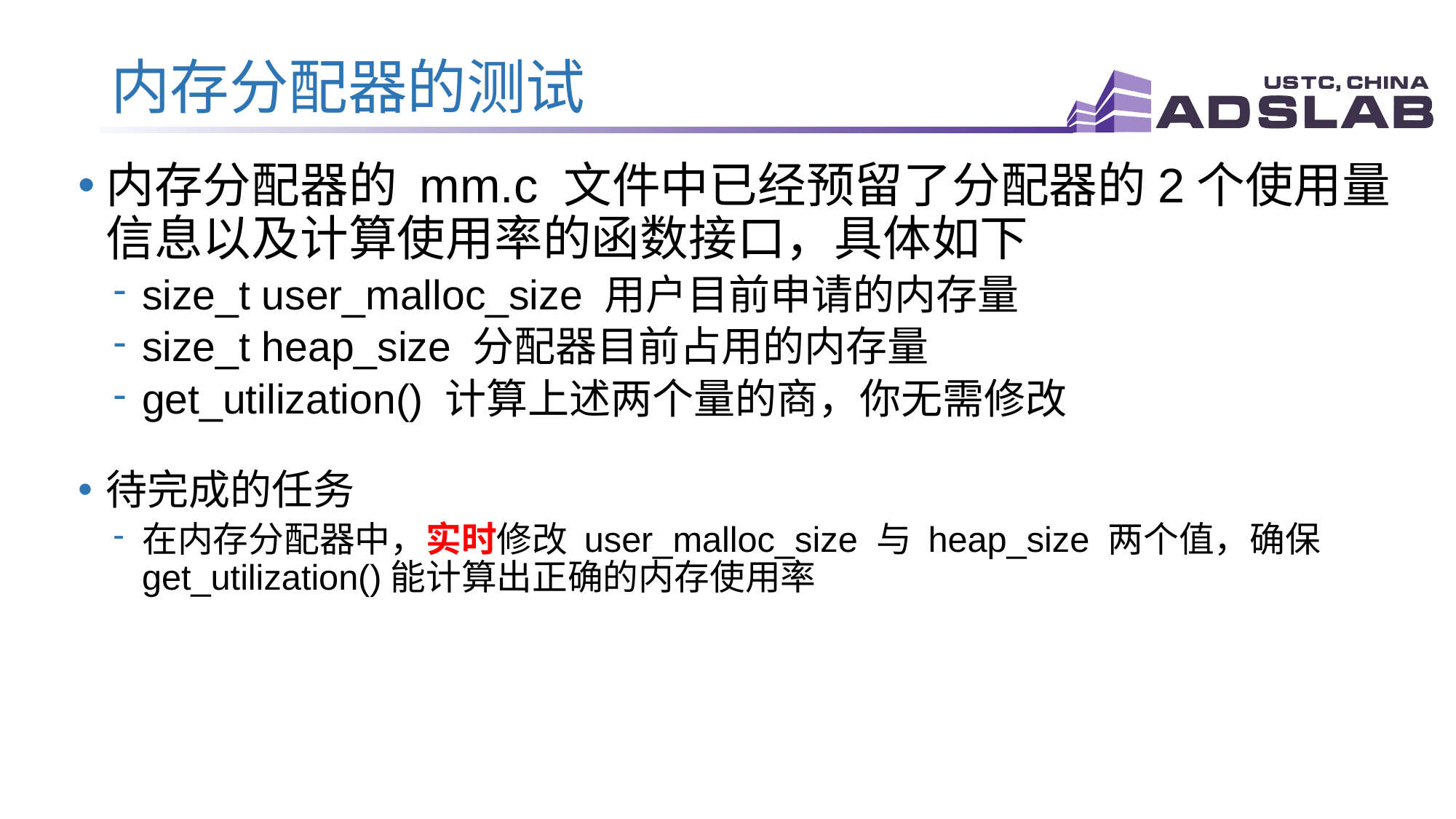

# 内存分配器的测试
内存分配器的 mm.c 文件中已经预留了分配器的2个使用量信息以及计算使用率的函数接口，具体如下
size_t user_malloc_size 用户目前申请的内存量
size_t heap_size 分配器目前占用的内存量
get_utilization() 计算上述两个量的商，你无需修改

待完成的任务
在内存分配器中，实时修改 user_malloc_size 与 heap_size 两个值，确保get_utilization()能计算出正确的内存使用率

20